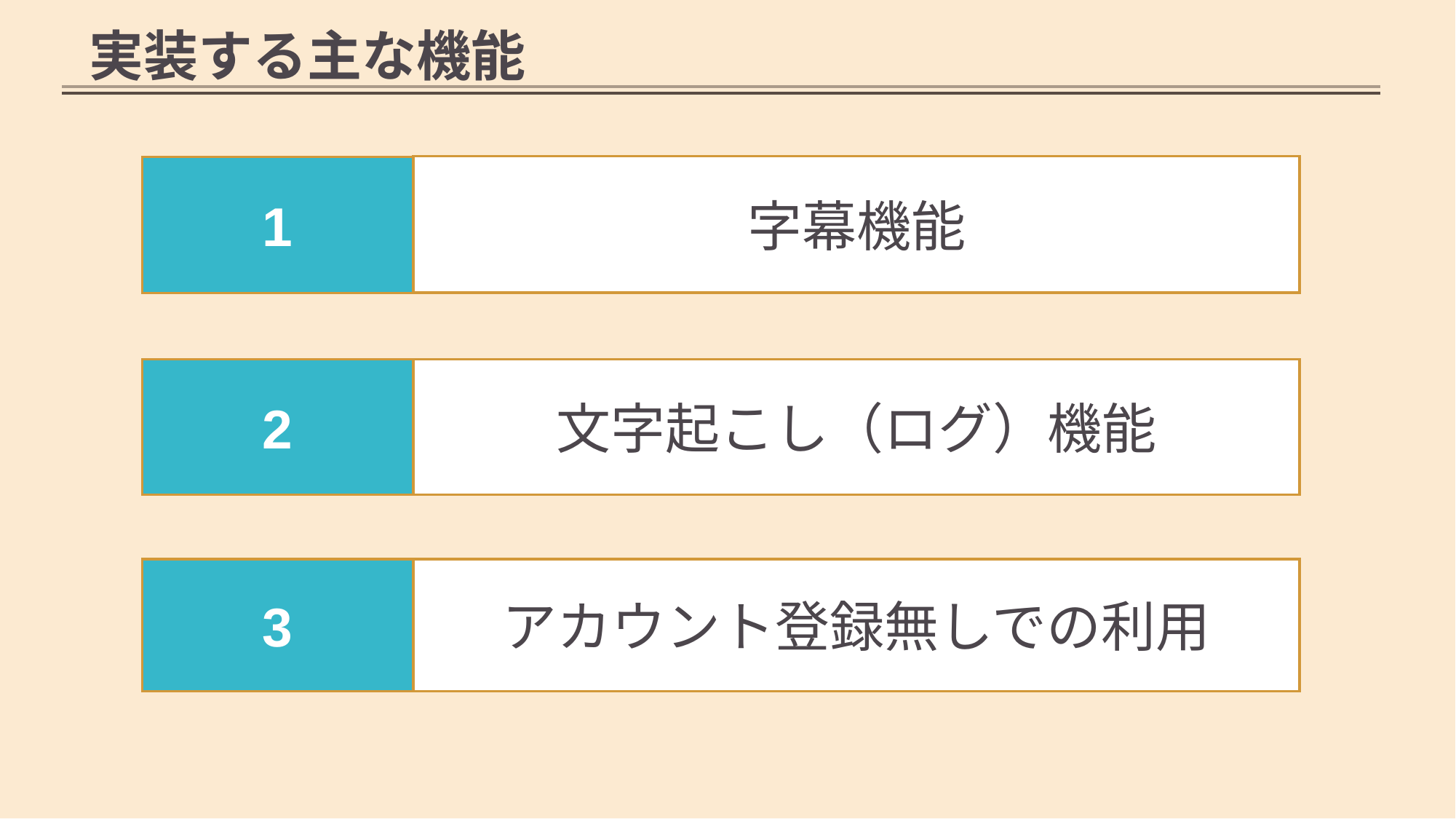

実装する主な機能
字幕機能
1
文字起こし（ログ）機能
2
アカウント登録無しでの利用
3